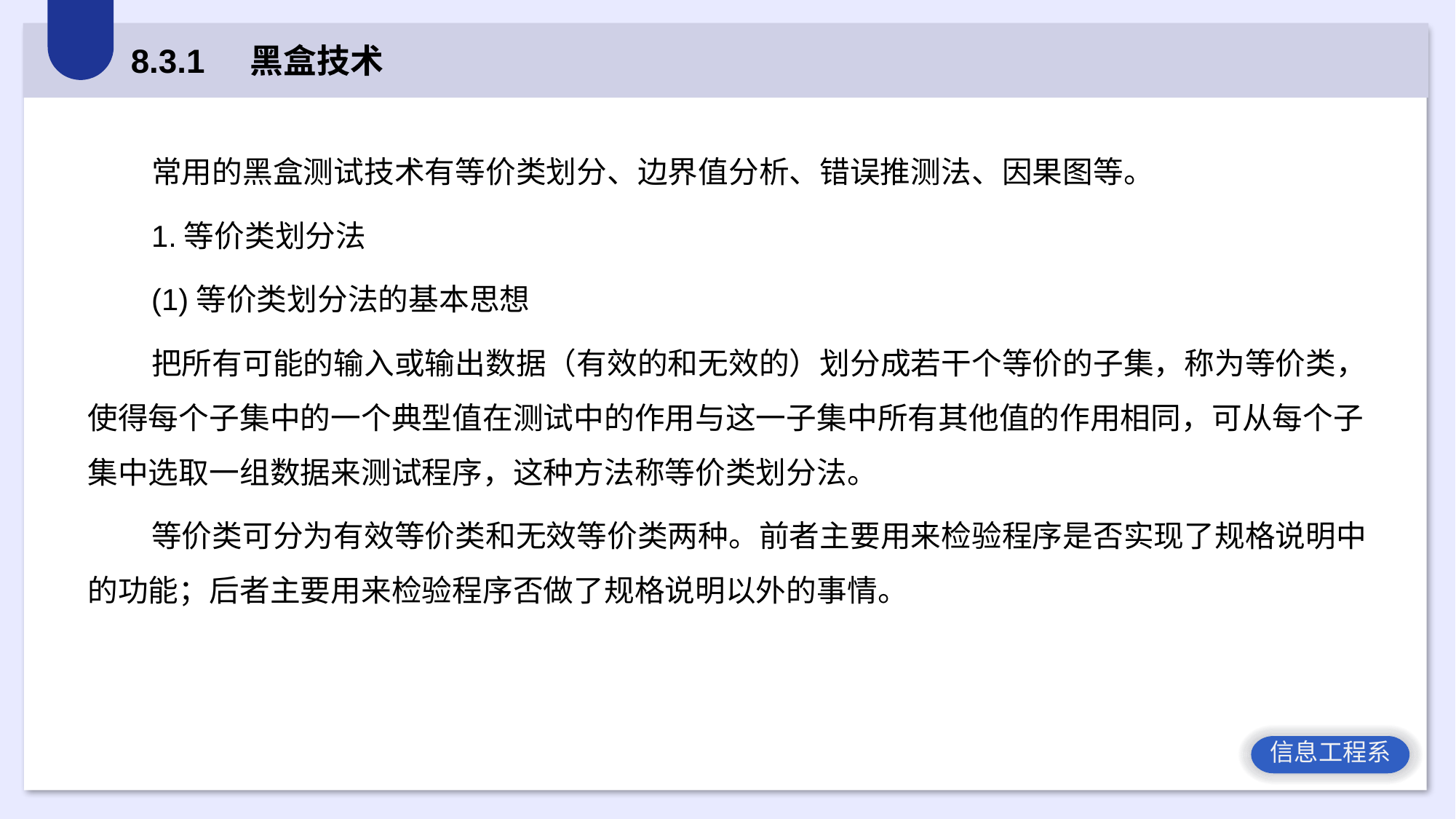

8.3.1    黑盒技术
常用的黑盒测试技术有等价类划分、边界值分析、错误推测法、因果图等。
1.等价类划分法
(1)等价类划分法的基本思想
把所有可能的输入或输出数据（有效的和无效的）划分成若干个等价的子集，称为等价类，使得每个子集中的一个典型值在测试中的作用与这一子集中所有其他值的作用相同，可从每个子集中选取一组数据来测试程序，这种方法称等价类划分法。
等价类可分为有效等价类和无效等价类两种。前者主要用来检验程序是否实现了规格说明中的功能；后者主要用来检验程序否做了规格说明以外的事情。